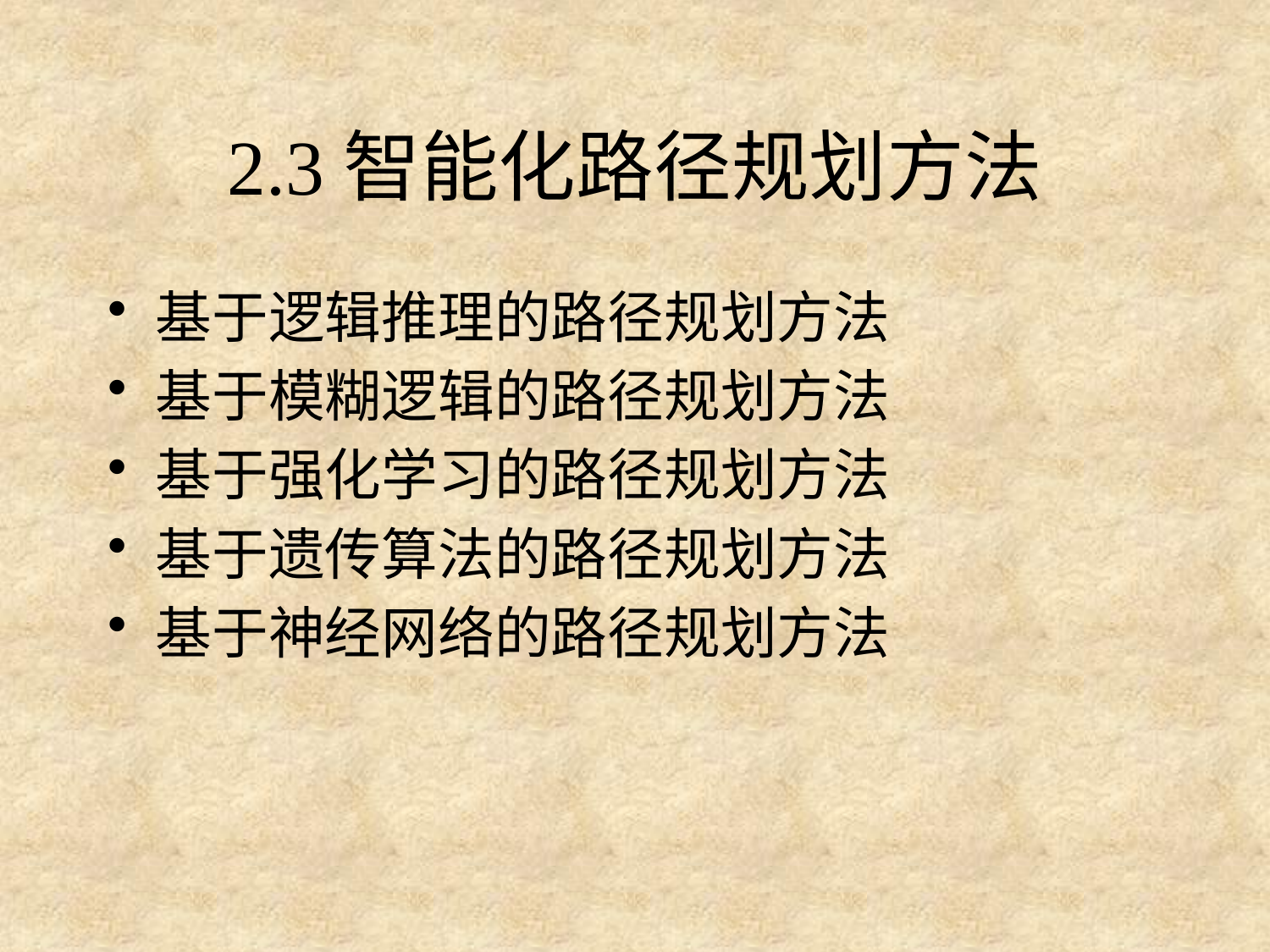

# 2.3智能化路径规划方法
基于逻辑推理的路径规划方法
基于模糊逻辑的路径规划方法
基于强化学习的路径规划方法
基于遗传算法的路径规划方法
基于神经网络的路径规划方法